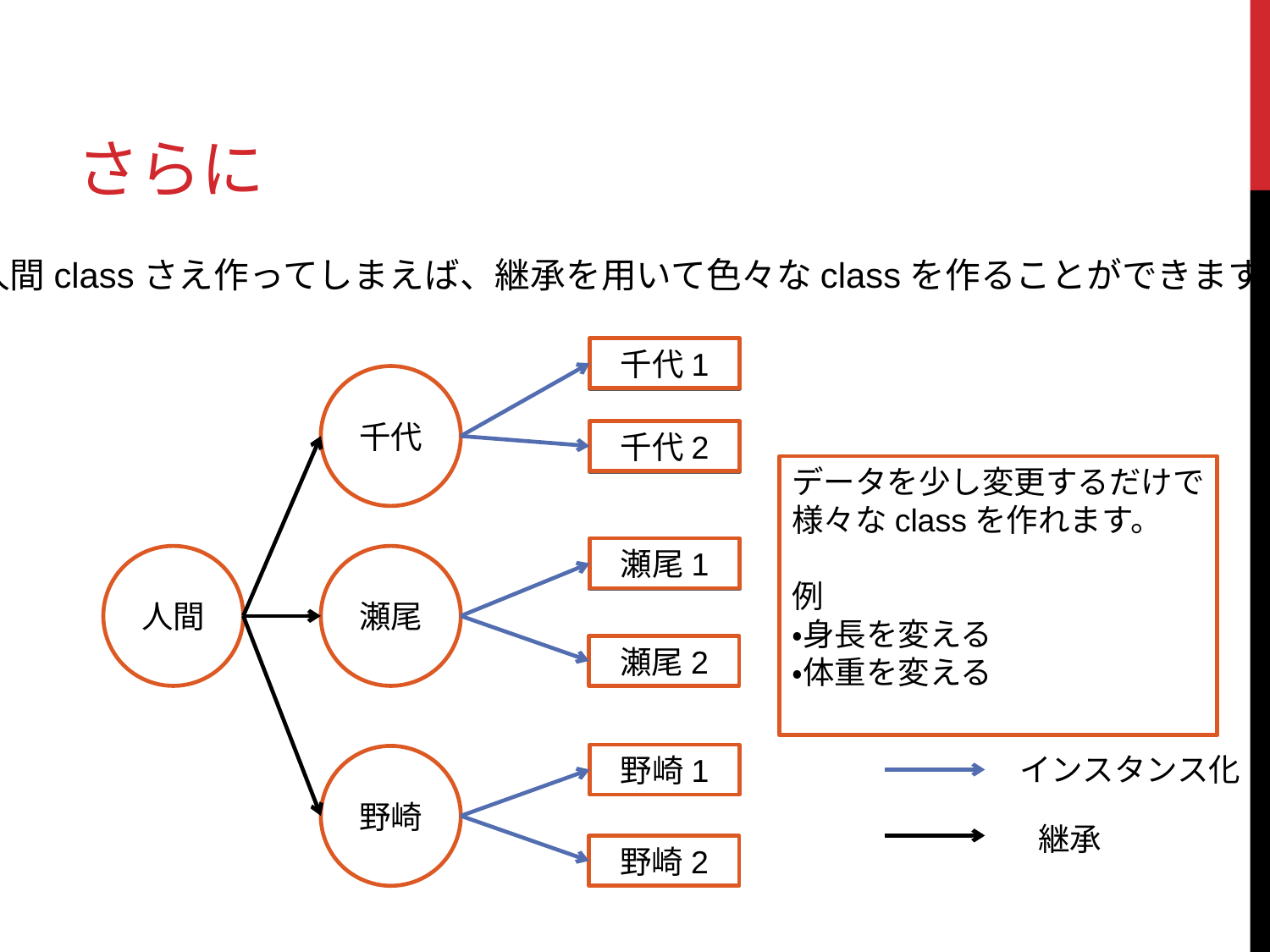

# さらに
人間classさえ作ってしまえば、継承を用いて色々なclassを作ることができます。
千代1

千代
千代2

データを少し変更するだけで
様々なclassを作れます。

例
・身長を変える
・体重を変える

瀬尾1

人間
瀬尾
瀬尾2
インスタンス化
野崎1
野崎
継承
野崎2